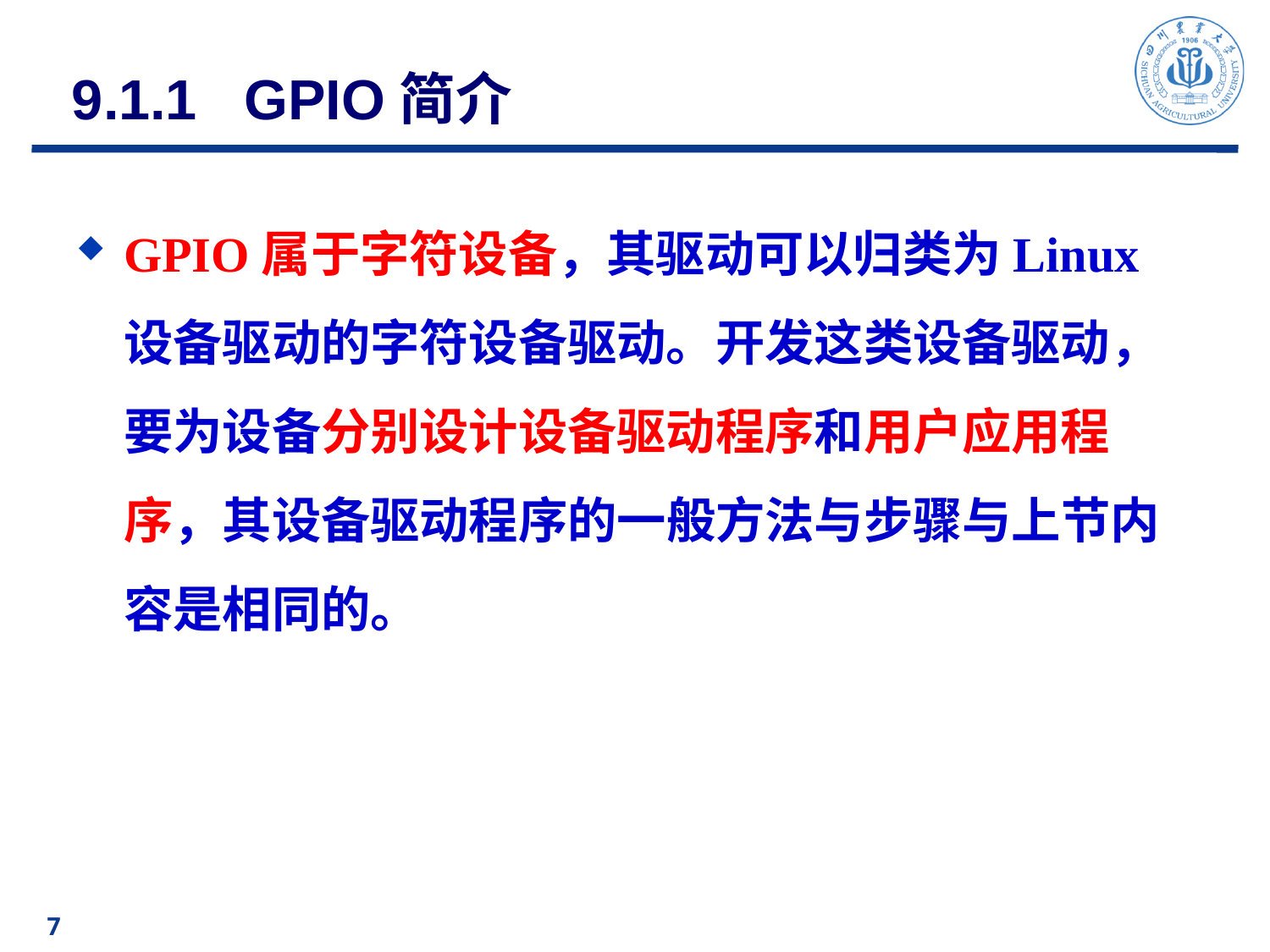

9.1.1   GPIO简介
GPIO属于字符设备，其驱动可以归类为Linux设备驱动的字符设备驱动。开发这类设备驱动，要为设备分别设计设备驱动程序和用户应用程序，其设备驱动程序的一般方法与步骤与上节内容是相同的。